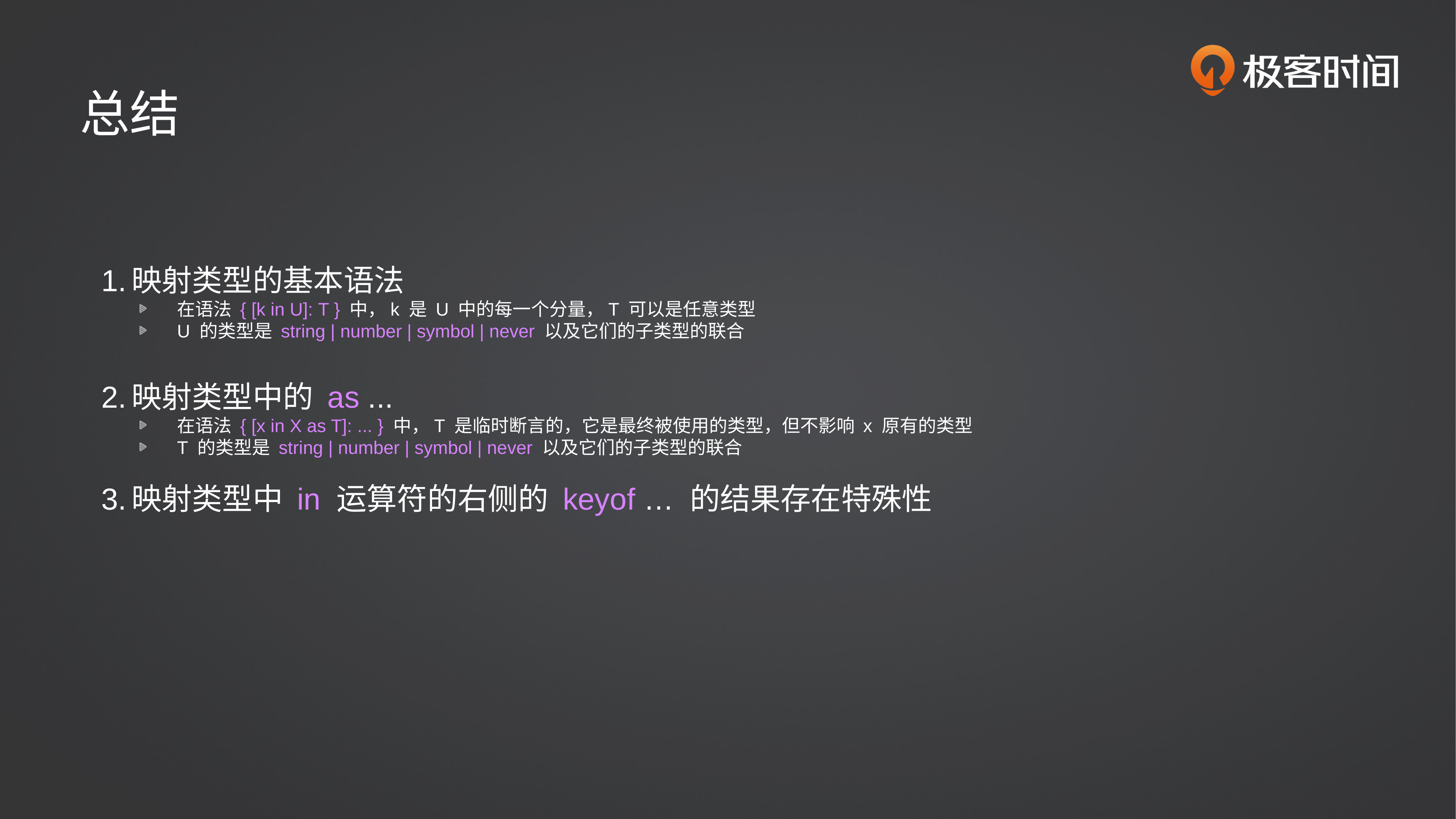

总结
映射类型的基本语法
在语法 { [k in U]: T } 中，k 是 U 中的每一个分量，T 可以是任意类型
U 的类型是 string | number | symbol | never 以及它们的子类型的联合

映射类型中的 as ...
在语法 { [x in X as T]: ... } 中，T 是临时断言的，它是最终被使用的类型，但不影响 x 原有的类型
T 的类型是 string | number | symbol | never 以及它们的子类型的联合

映射类型中 in 运算符的右侧的 keyof … 的结果存在特殊性